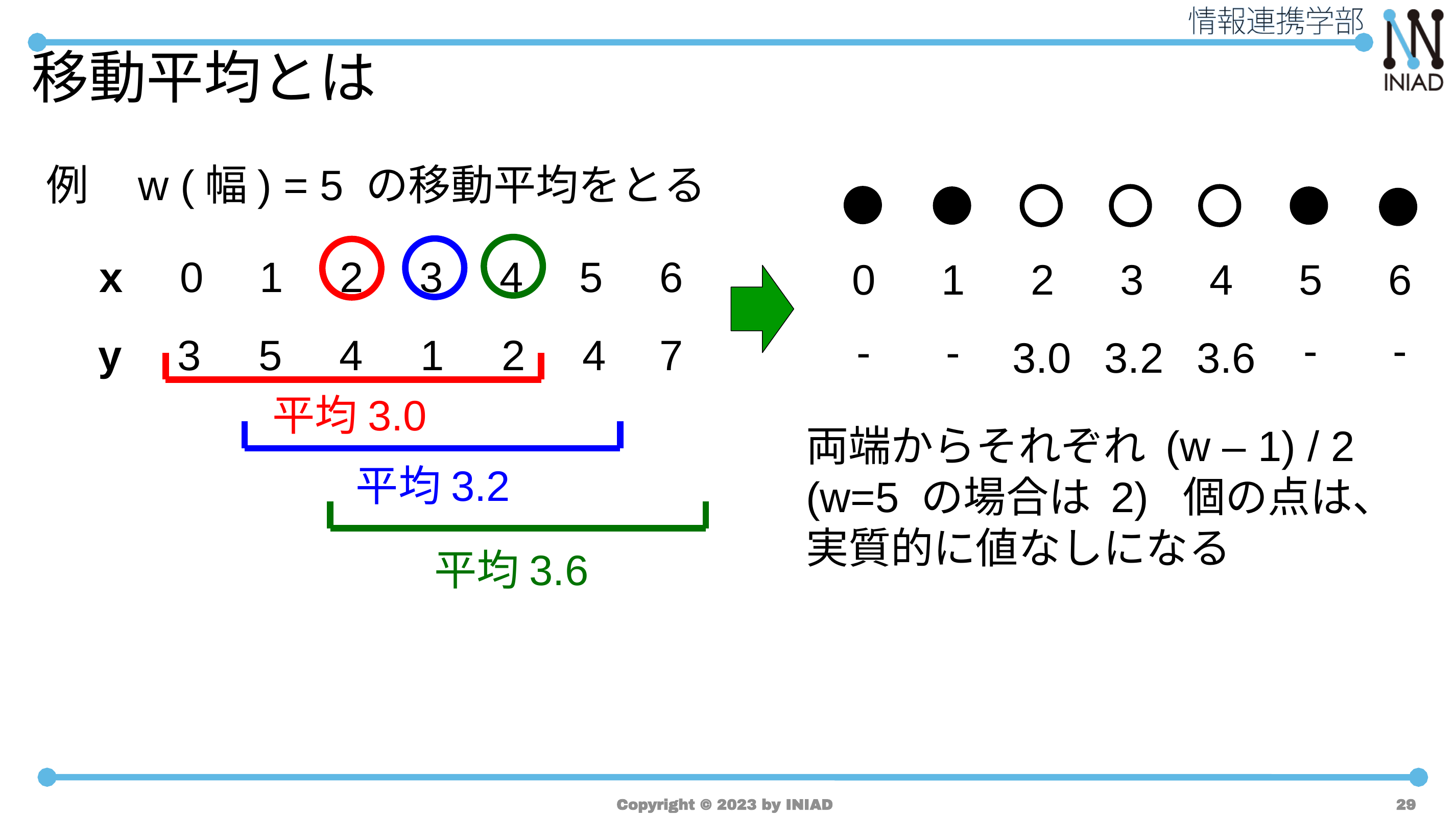

# 移動平均とは
例
w (幅) = 5 の移動平均をとる

x
0
1
2
3
4
5
6
0
1
2
3
4
5
6

-
-
-
-
y
3
5
4
1
2
4
7
3.0
3.2
3.6
平均3.0
両端からそれぞれ (w – 1) / 2
(w=5 の場合は 2)  個の点は、実質的に値なしになる
平均3.2
平均3.6
Copyright © 2023 by INIAD
29